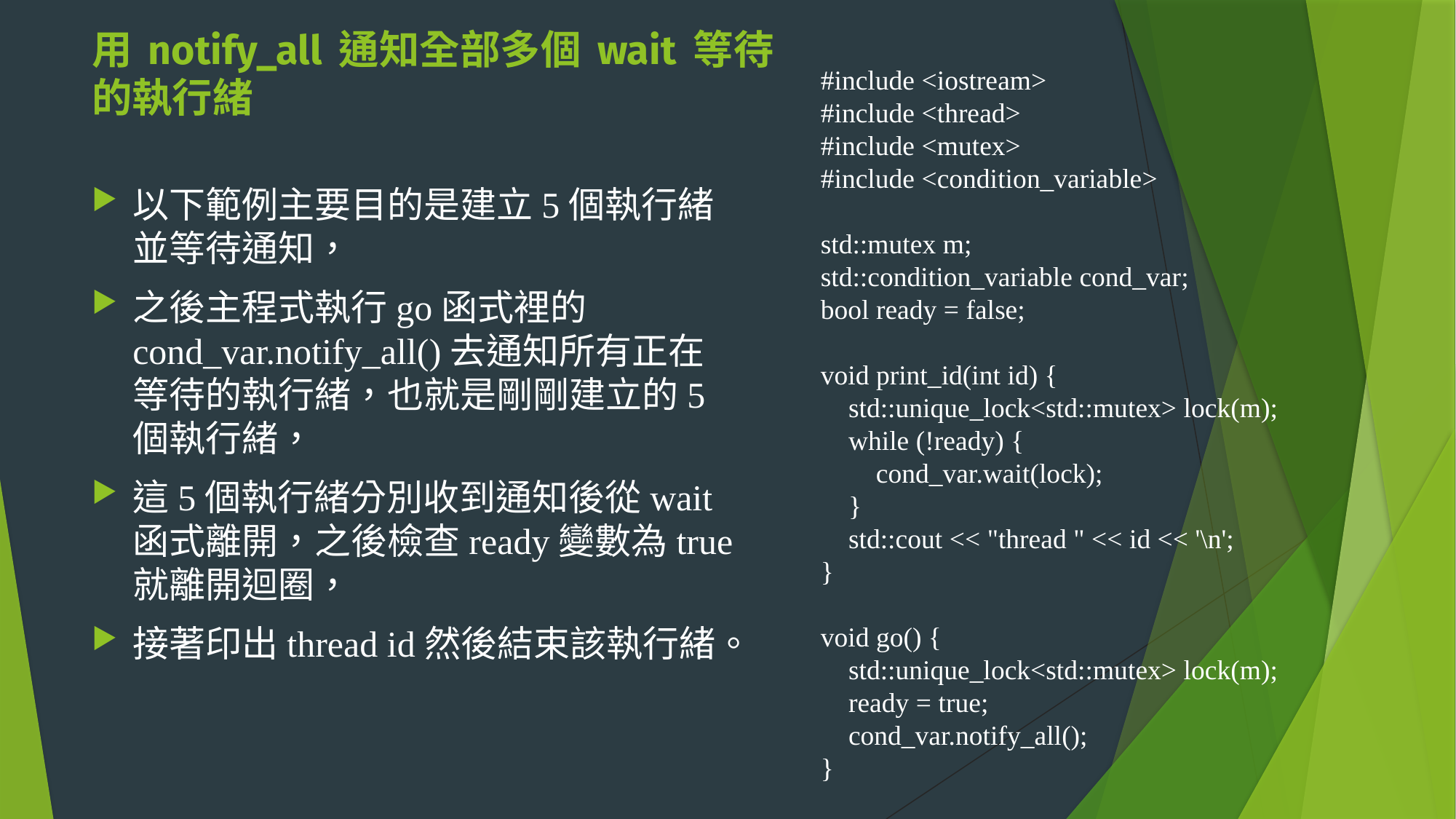

# 用 notify_all 通知全部多個 wait 等待的執行緒
#include <iostream>
#include <thread>
#include <mutex>
#include <condition_variable>

std::mutex m;
std::condition_variable cond_var;
bool ready = false;

void print_id(int id) {
    std::unique_lock<std::mutex> lock(m);
    while (!ready) {
        cond_var.wait(lock);
    }
    std::cout << "thread " << id << '\n';
}

void go() {
    std::unique_lock<std::mutex> lock(m);
    ready = true;
    cond_var.notify_all();
}
以下範例主要目的是建立5個執行緒並等待通知，
之後主程式執行go函式裡的cond_var.notify_all()去通知所有正在等待的執行緒，也就是剛剛建立的5個執行緒，
這5個執行緒分別收到通知後從wait函式離開，之後檢查ready變數為true就離開迴圈，
接著印出thread id然後結束該執行緒。